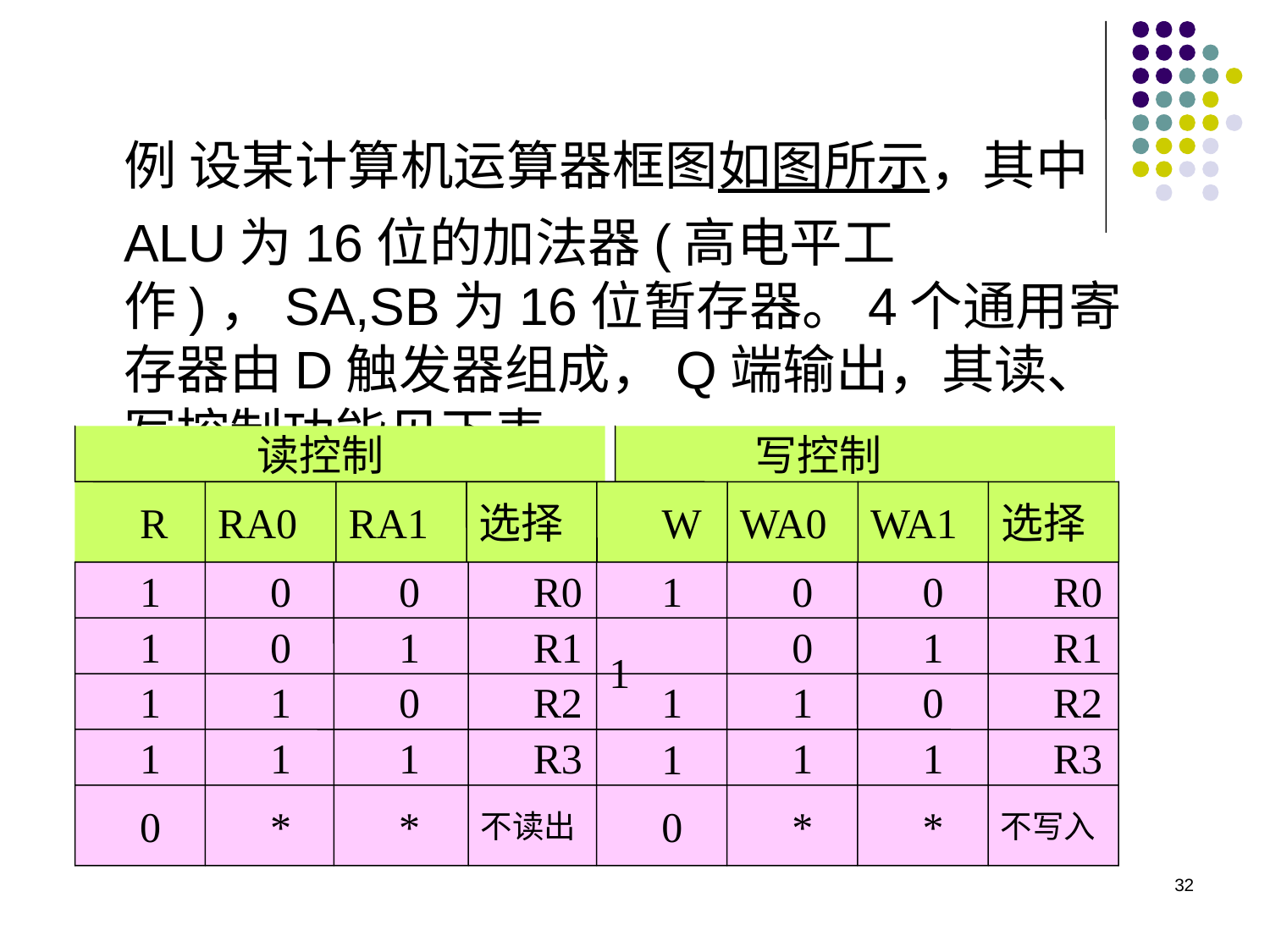

例 设某计算机运算器框图如图所示，其中ALU为16位的加法器(高电平工作)，SA,SB为16位暂存器。4个通用寄存器由D触发器组成，Q端输出，其读、写控制功能见下表。
　　　　读控制

　　　写控制

　R

RA0

RA1

选择

　W

WA0

WA1

选择

　1

　0

　0

　R0

　1

　0

　0

　R0

　1

　0
　1
　R1
　1
　0
　1
　R1
　1

　1
　0
　R2
　1
　1
　0
　R2
　1

　1
　1
　R3
　1
　1
　R3
　1
　0

　*
　*
不读出
　0
　*
　*
不写入

32